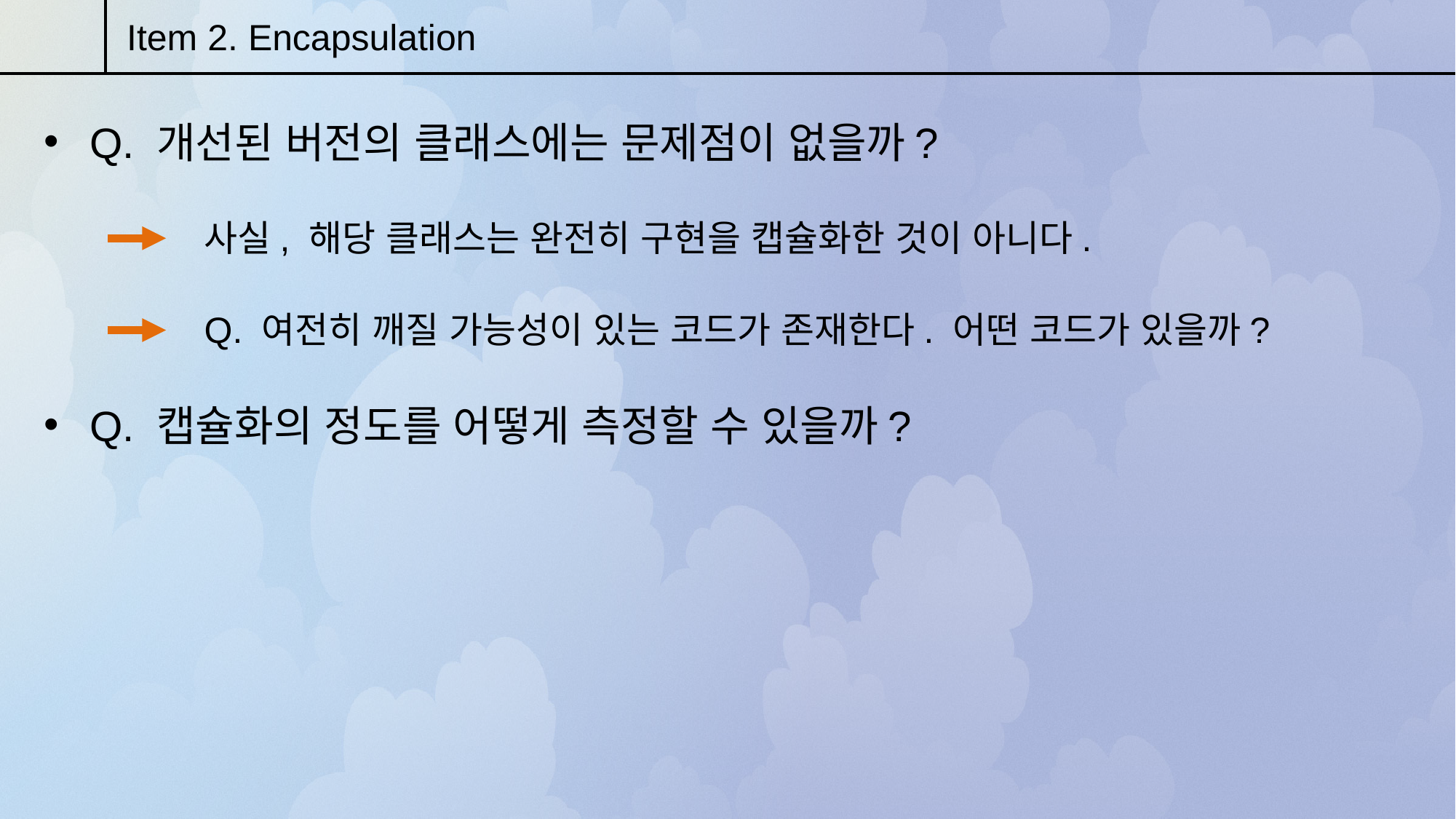

Item 2. Encapsulation
 Q. 개선된 버전의 클래스에는 문제점이 없을까?
사실, 해당 클래스는 완전히 구현을 캡슐화한 것이 아니다.
Q. 여전히 깨질 가능성이 있는 코드가 존재한다. 어떤 코드가 있을까?
 Q. 캡슐화의 정도를 어떻게 측정할 수 있을까?